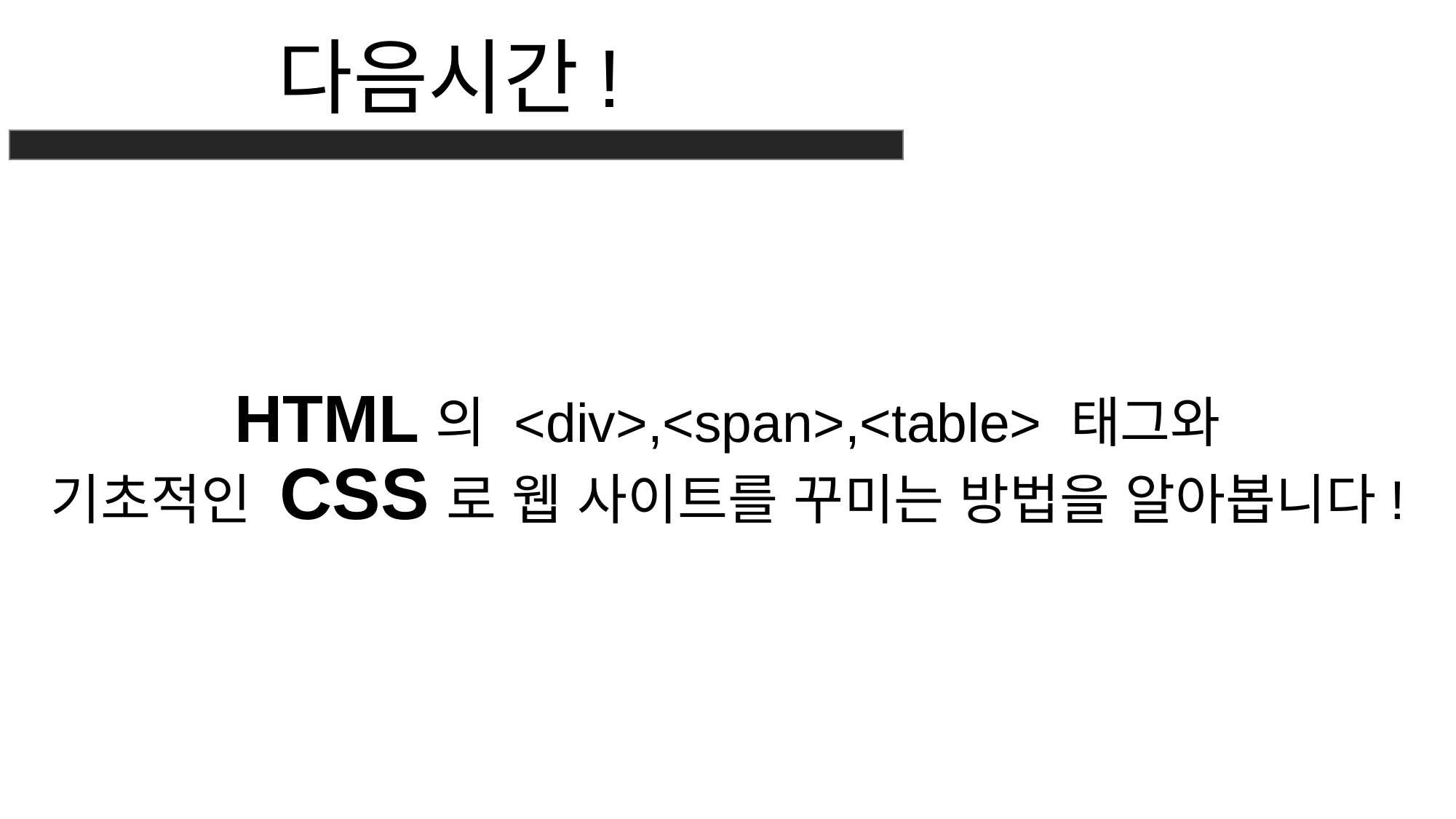

다음시간!

HTML의 <div>,<span>,<table> 태그와
기초적인 CSS로 웹 사이트를 꾸미는 방법을 알아봅니다!